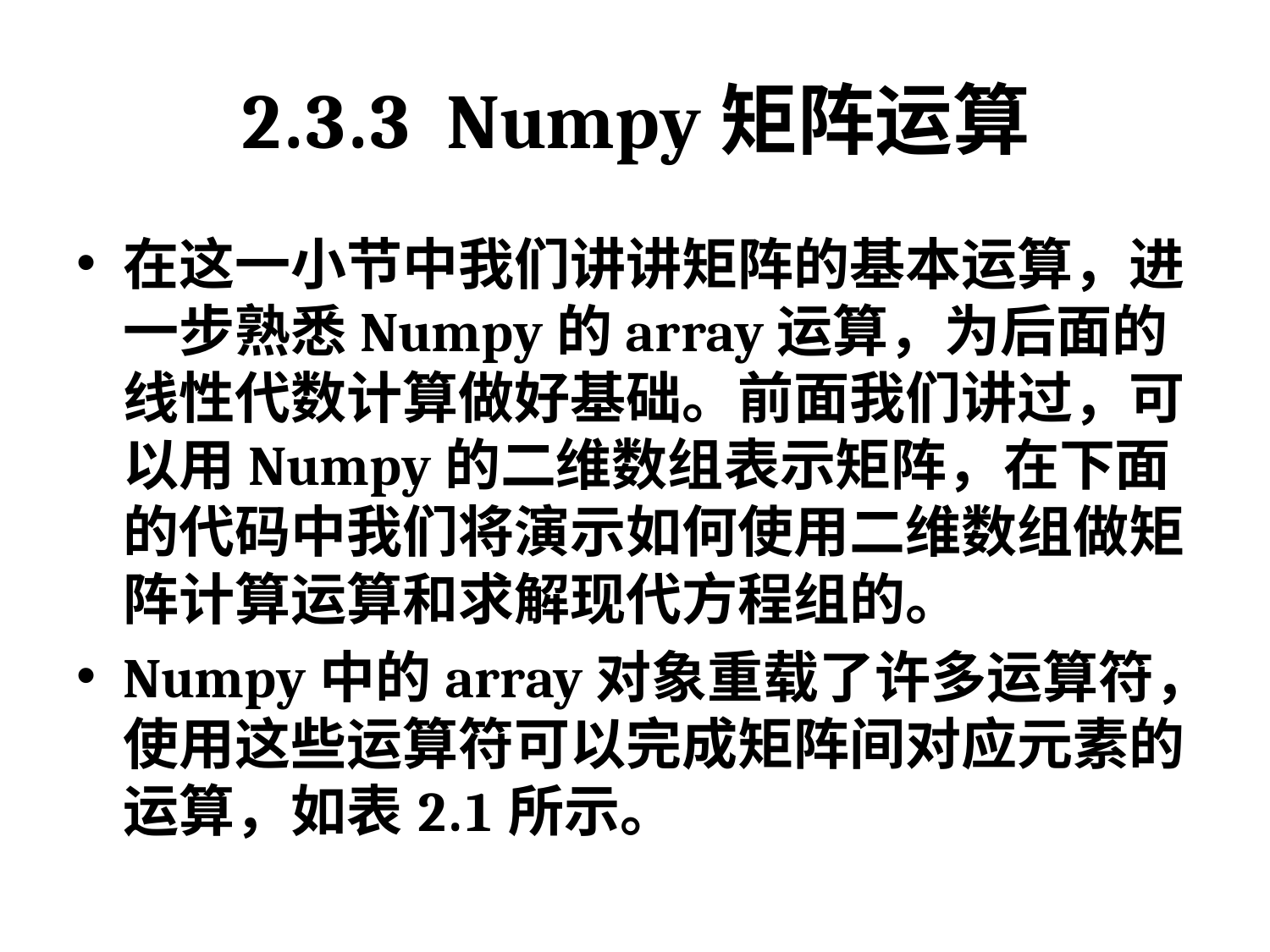

# 2.3.3  Numpy矩阵运算
在这一小节中我们讲讲矩阵的基本运算，进一步熟悉Numpy的array运算，为后面的线性代数计算做好基础。前面我们讲过，可以用Numpy的二维数组表示矩阵，在下面的代码中我们将演示如何使用二维数组做矩阵计算运算和求解现代方程组的。
Numpy中的array对象重载了许多运算符，使用这些运算符可以完成矩阵间对应元素的运算，如表2.1所示。